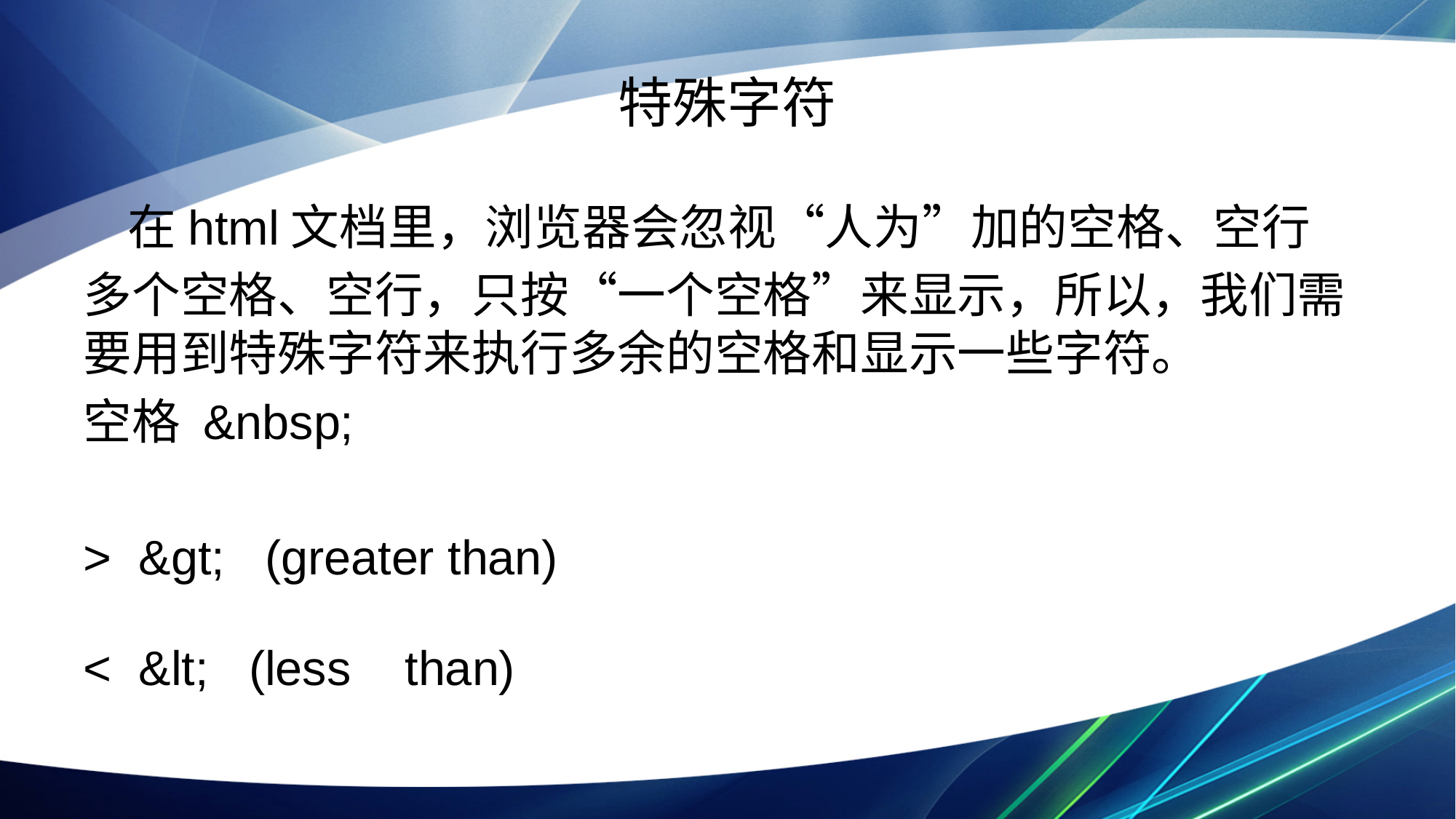

# 特殊字符
   在html文档里，浏览器会忽视“人为”加的空格、空行
多个空格、空行，只按“一个空格”来显示，所以，我们需要用到特殊字符来执行多余的空格和显示一些字符。
空格 &nbsp;

>  &gt;   (greater than)

<  &lt;   (less    than)